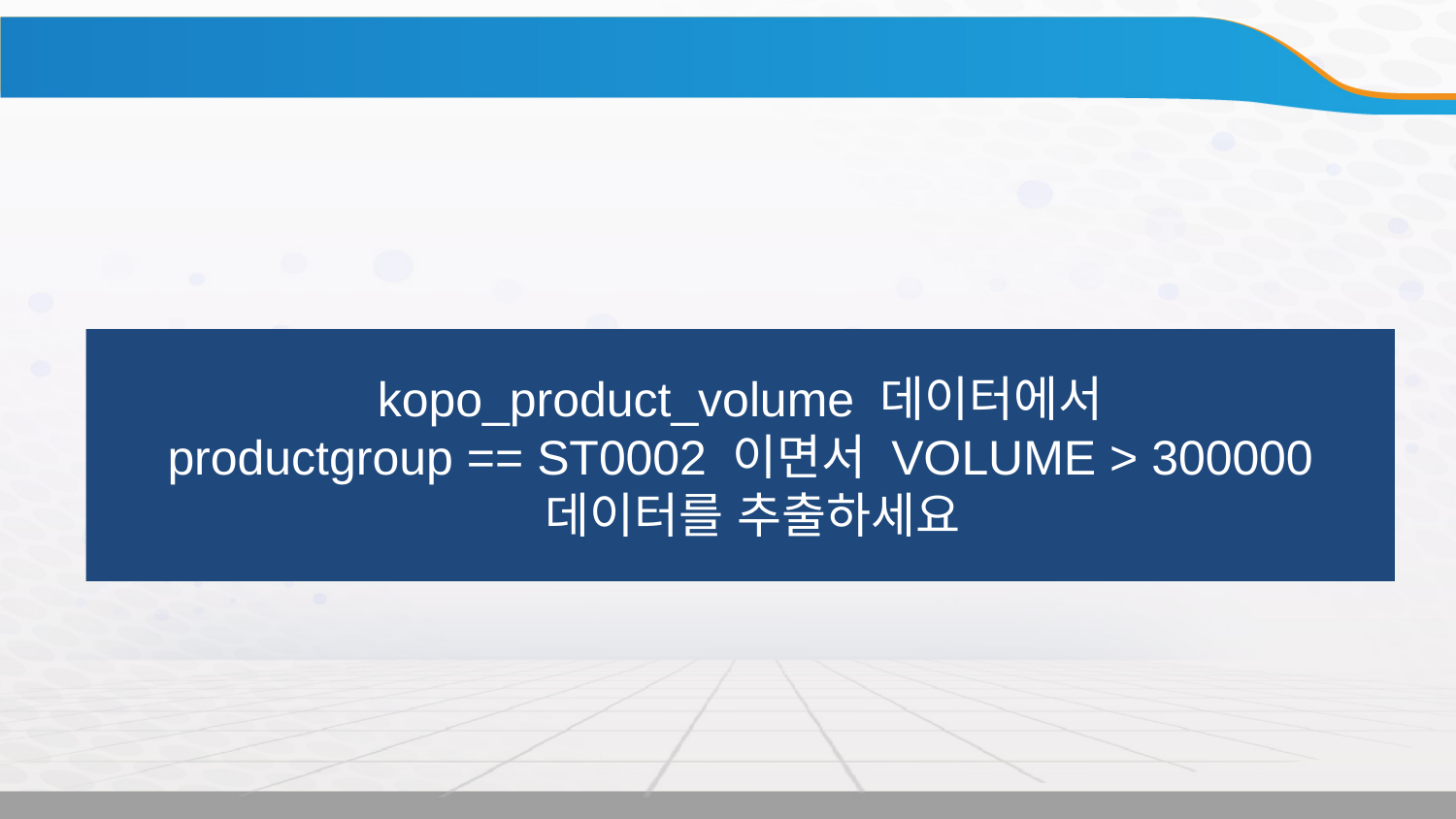

실습
kopo_product_volume 데이터에서
productgroup == ST0002 이면서 VOLUME > 300000
 데이터를 추출하세요